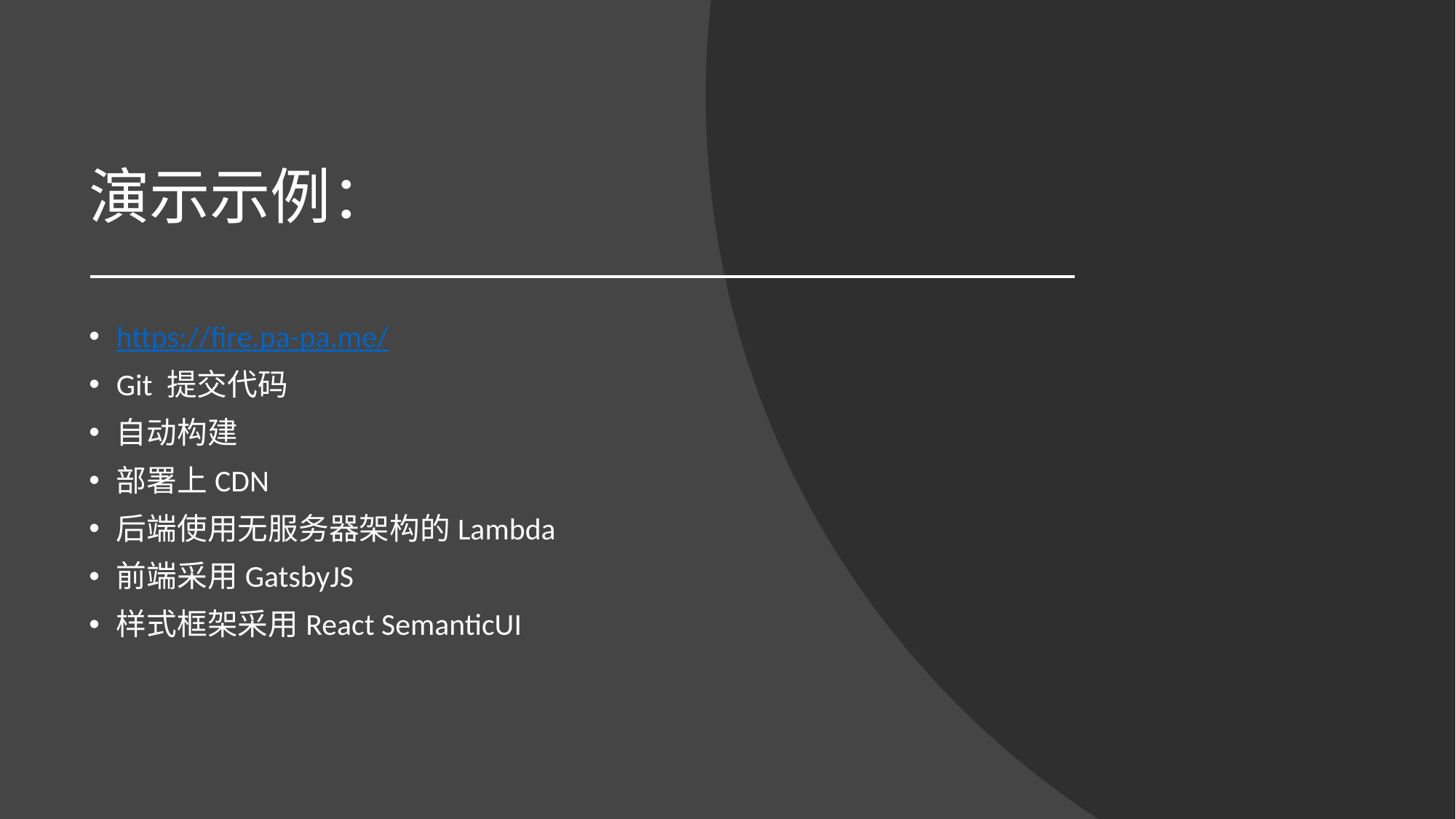

# 演示示例：
https://fire.pa-pa.me/
Git 提交代码
自动构建
部署上CDN
后端使用无服务器架构的Lambda
前端采用GatsbyJS
样式框架采用React SemanticUI